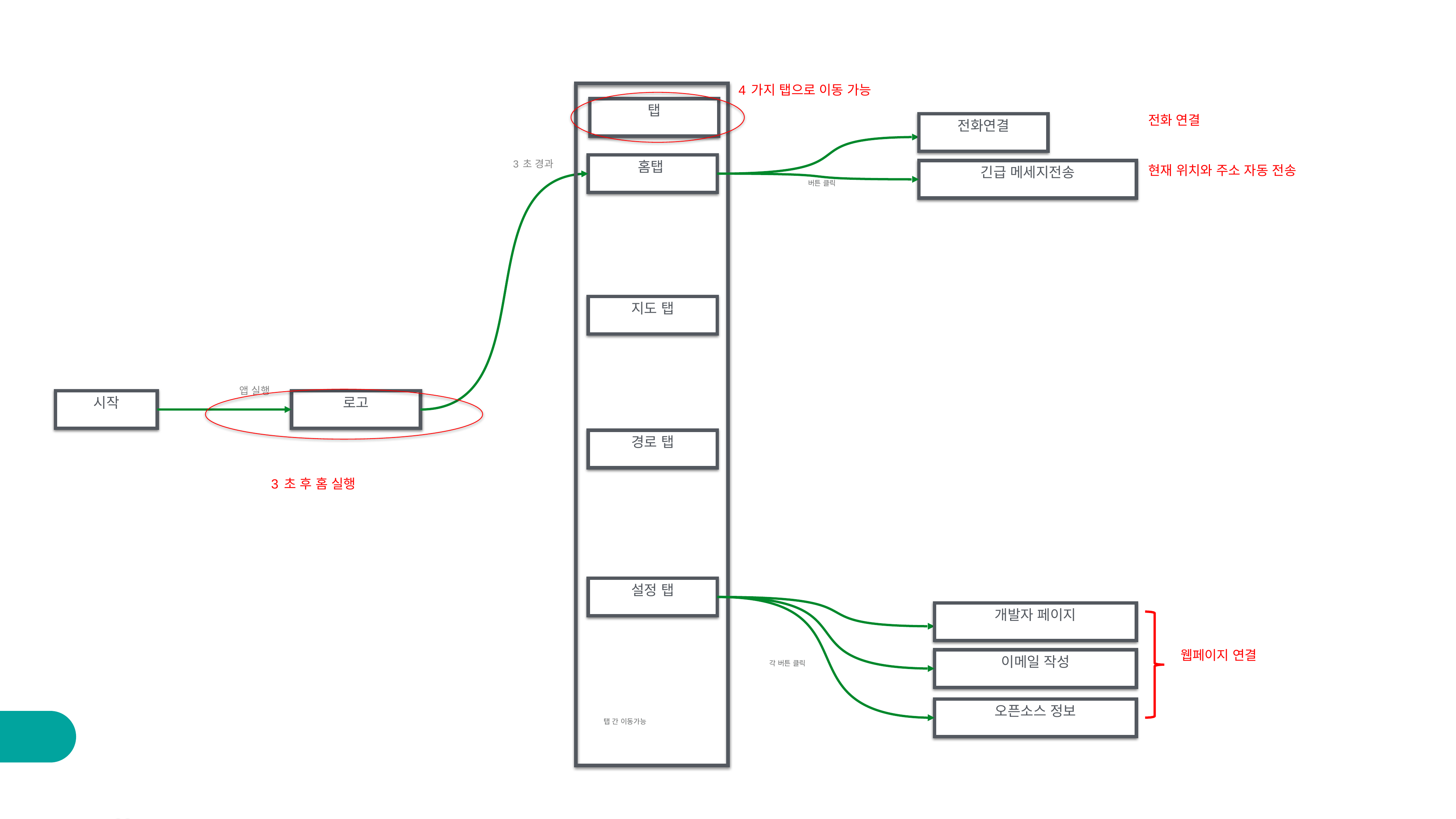

4가지 탭으로 이동 가능

탭
전화연결
전화 연결
홈탭
3초 경과
긴급 메세지전송
현재 위치와 주소 자동 전송
버튼 클릭
지도 탭
앱 실행

로고
시작
경로 탭
3초 후 홈 실행
설정 탭
개발자 페이지

웹페이지 연결
이메일 작성
각 버튼 클릭
오픈소스 정보
탭 간 이동가능
29